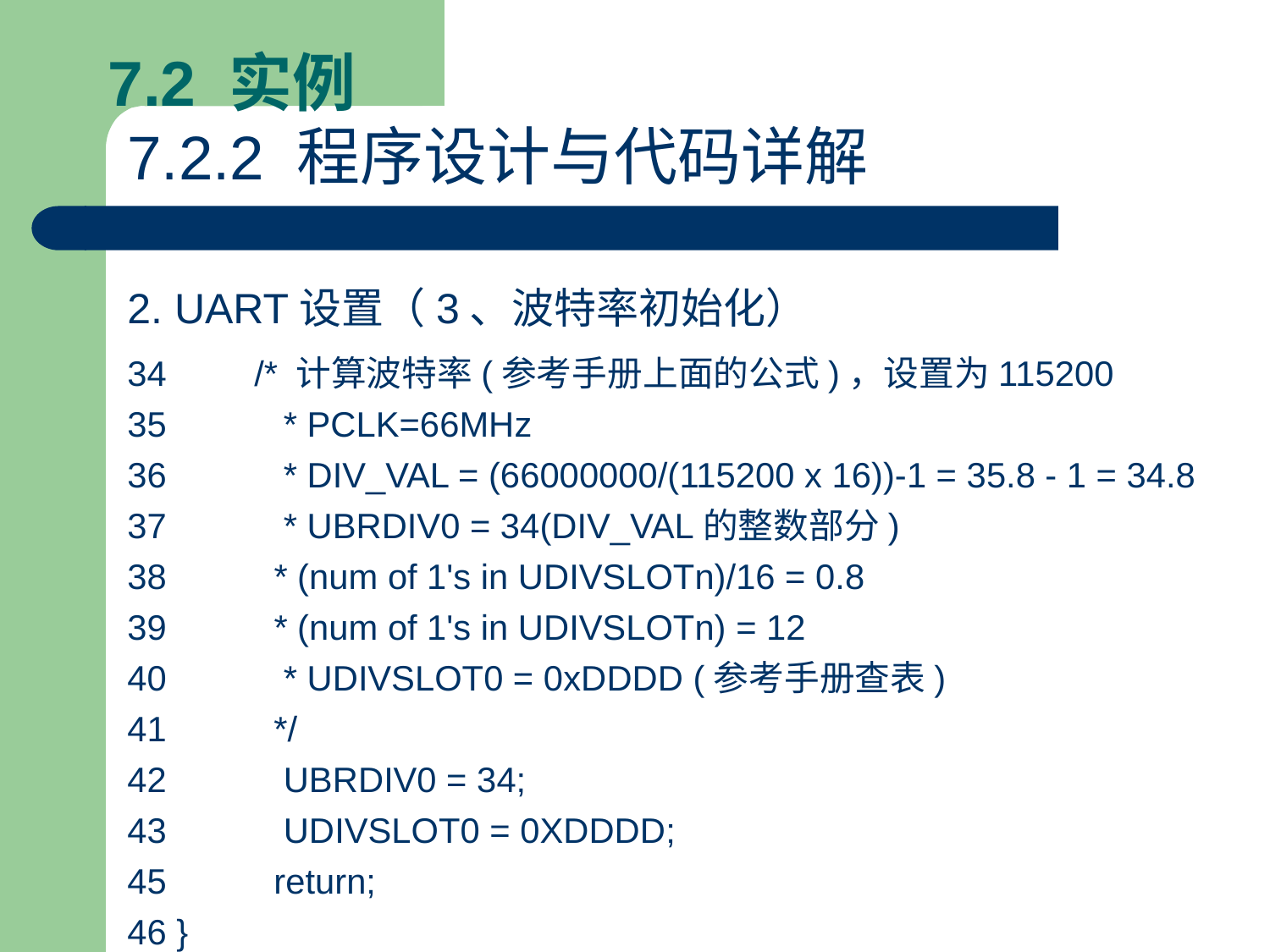

# 7.2 实例
7.2.2 程序设计与代码详解
2. UART设置（3、波特率初始化）
34	/* 计算波特率(参考手册上面的公式)，设置为115200
35	   * PCLK=66MHz
36	   * DIV_VAL = (66000000/(115200 x 16))-1 = 35.8 - 1 = 34.8
37	   * UBRDIV0 = 34(DIV_VAL的整数部分)
38	  * (num of 1's in UDIVSLOTn)/16 = 0.8
39	  * (num of 1's in UDIVSLOTn) = 12
40	   * UDIVSLOT0 = 0xDDDD (参考手册查表)
41	  */
42	   UBRDIV0 = 34;
43	   UDIVSLOT0 = 0XDDDD;
45	  return;
46 }